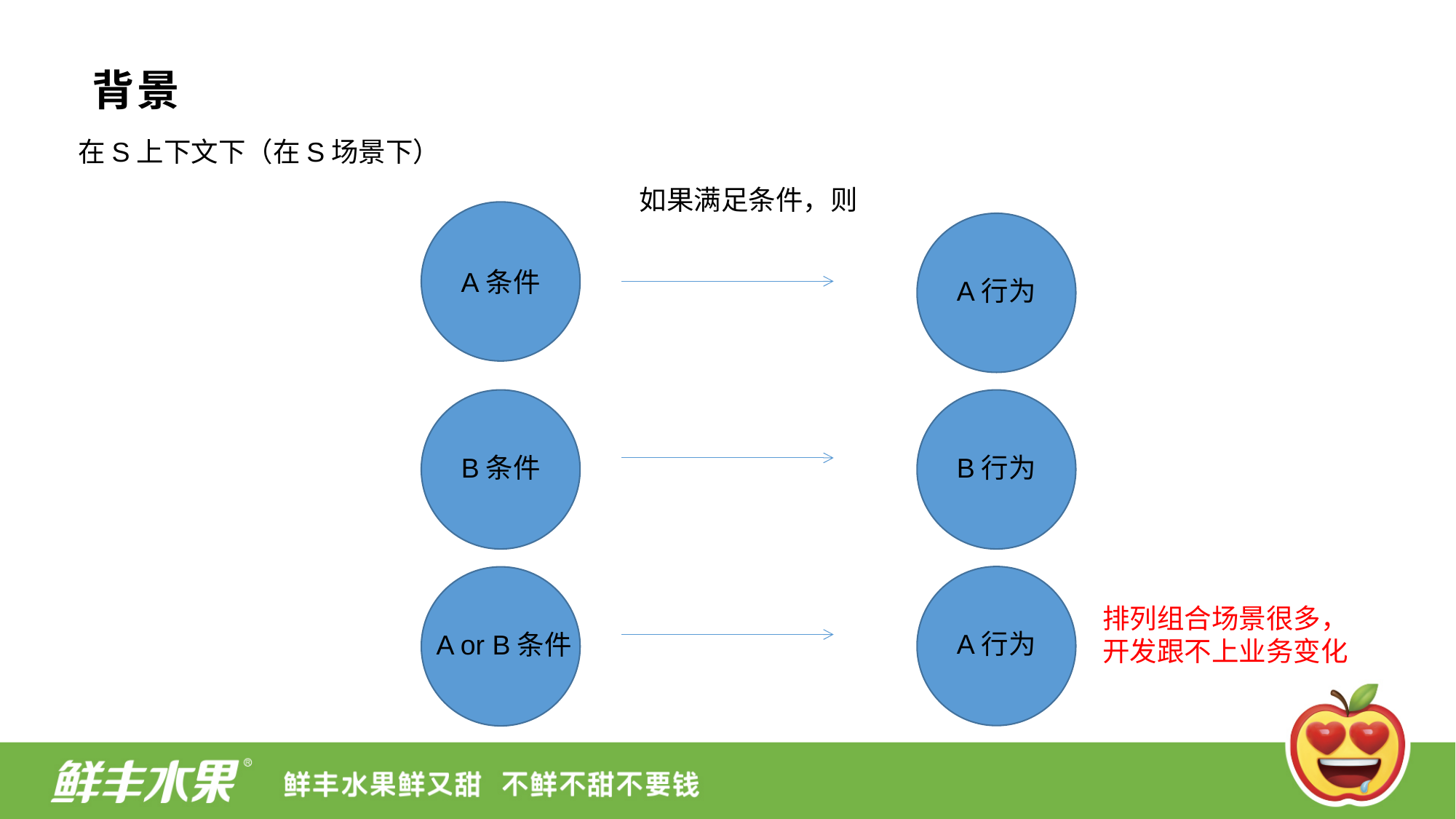

# 背景
在S上下文下（在S场景下）
如果满足条件，则

A条件
A行为

B条件
B行为

排列组合场景很多，
开发跟不上业务变化
A行为
A or B条件